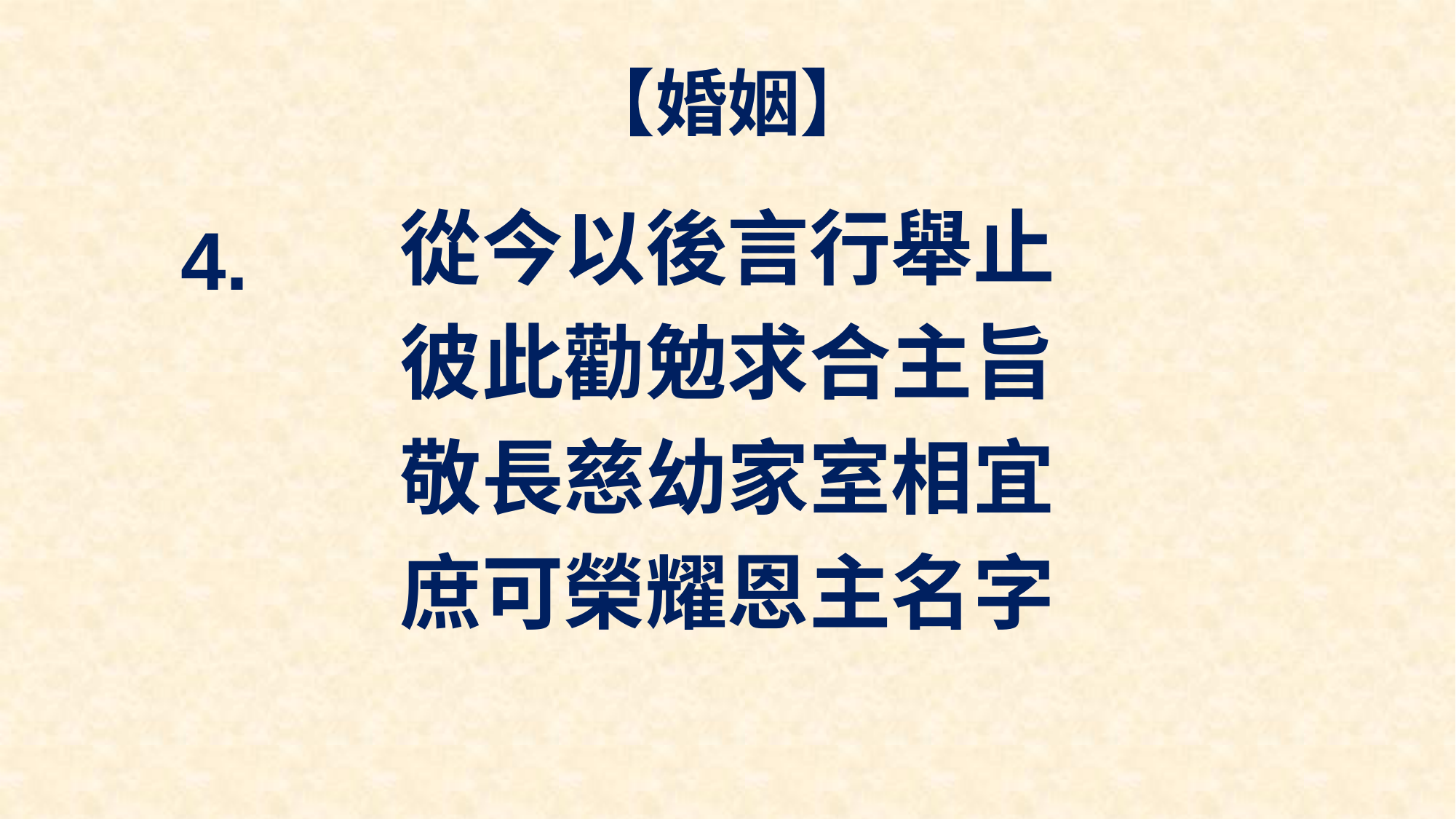

# 【婚姻】
從今以後言行舉止
彼此勸勉求合主旨
敬長慈幼家室相宜
庶可榮耀恩主名字
4.